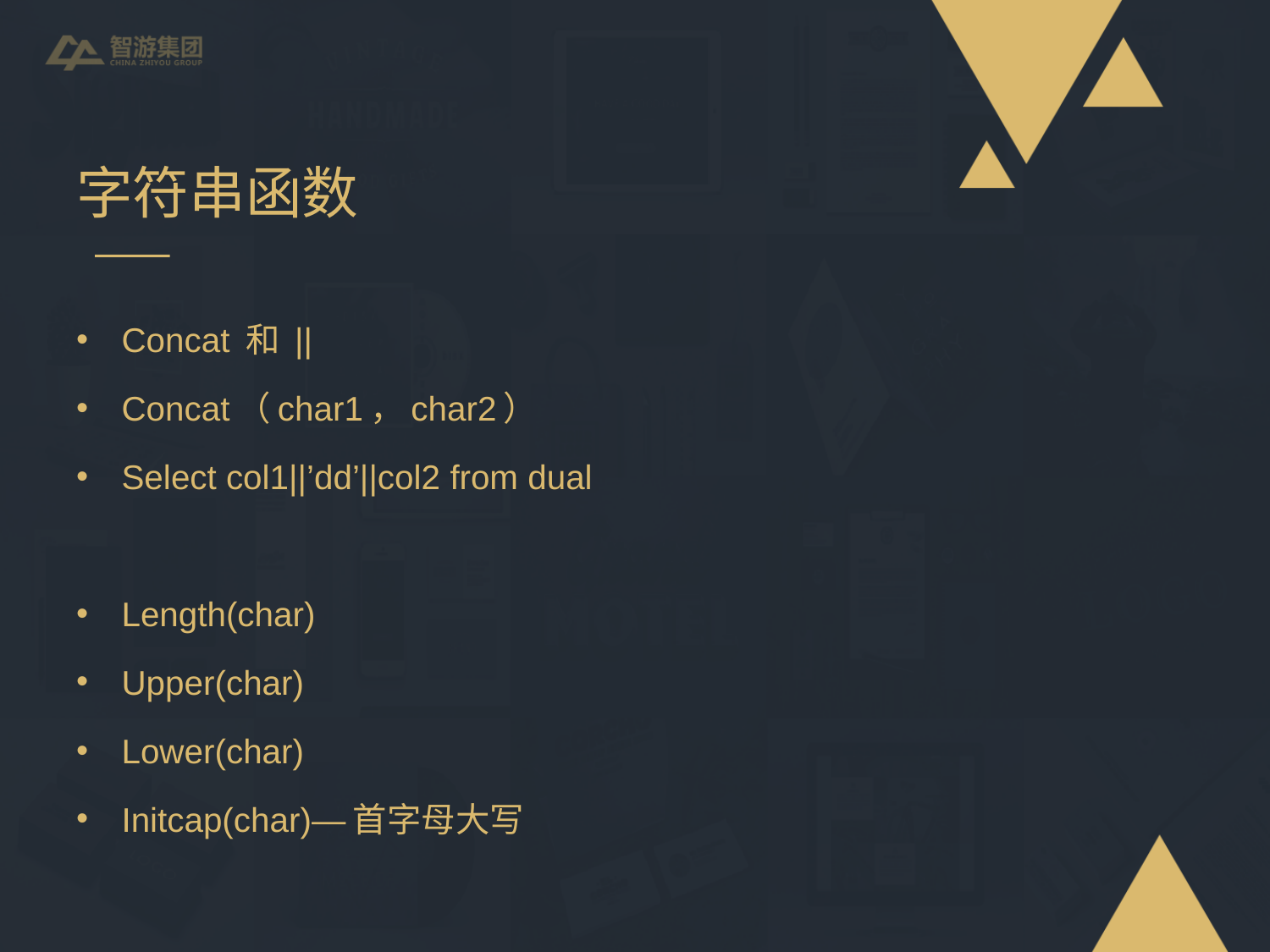

# 字符串函数
Concat 和 ||
Concat（char1，char2）
Select col1||’dd’||col2 from dual

Length(char)
Upper(char)
Lower(char)
Initcap(char)—首字母大写